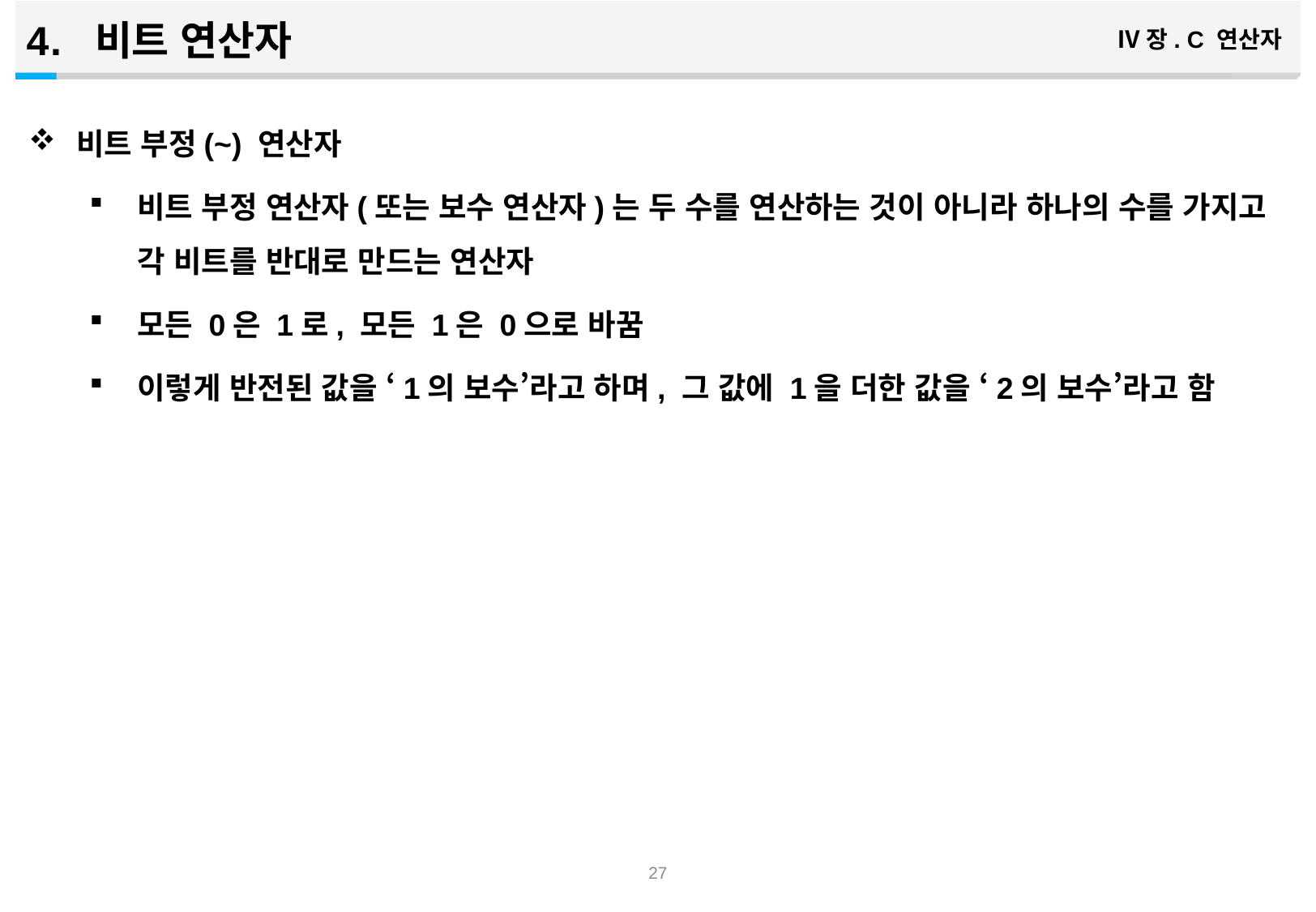

비트 연산자
Ⅳ장. C 연산자
비트 부정(~) 연산자
비트 부정 연산자(또는 보수 연산자)는 두 수를 연산하는 것이 아니라 하나의 수를 가지고 각 비트를 반대로 만드는 연산자
모든 0은 1로, 모든 1은 0으로 바꿈
이렇게 반전된 값을 ‘1의 보수’라고 하며, 그 값에 1을 더한 값을 ‘2의 보수’라고 함
27